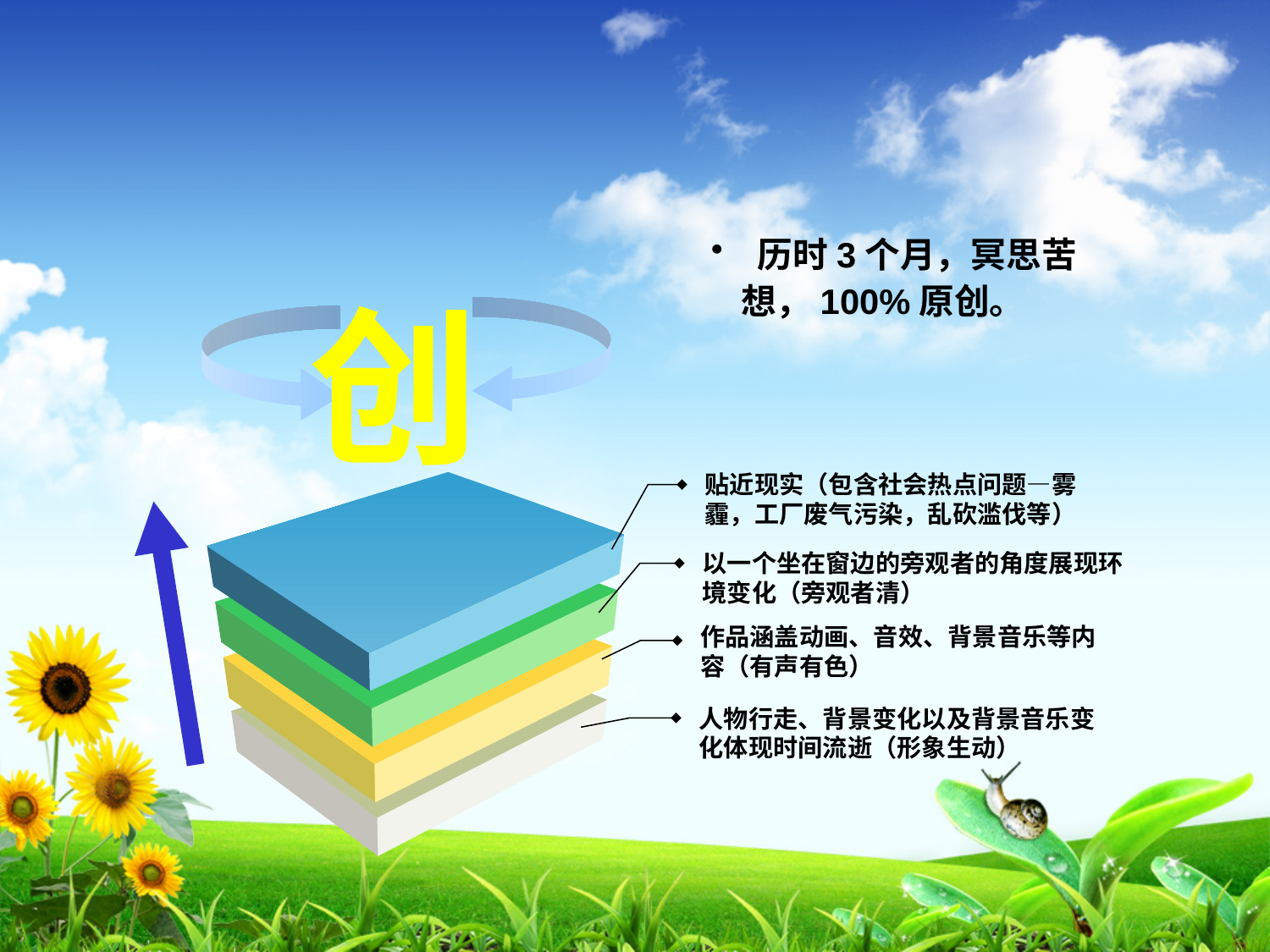

历时3个月，冥思苦想，100%原创。
创

贴近现实（包含社会热点问题—雾霾，工厂废气污染，乱砍滥伐等）

以一个坐在窗边的旁观者的角度展现环境变化（旁观者清）
作品涵盖动画、音效、背景音乐等内容（有声有色）
人物行走、背景变化以及背景音乐变化体现时间流逝（形象生动）